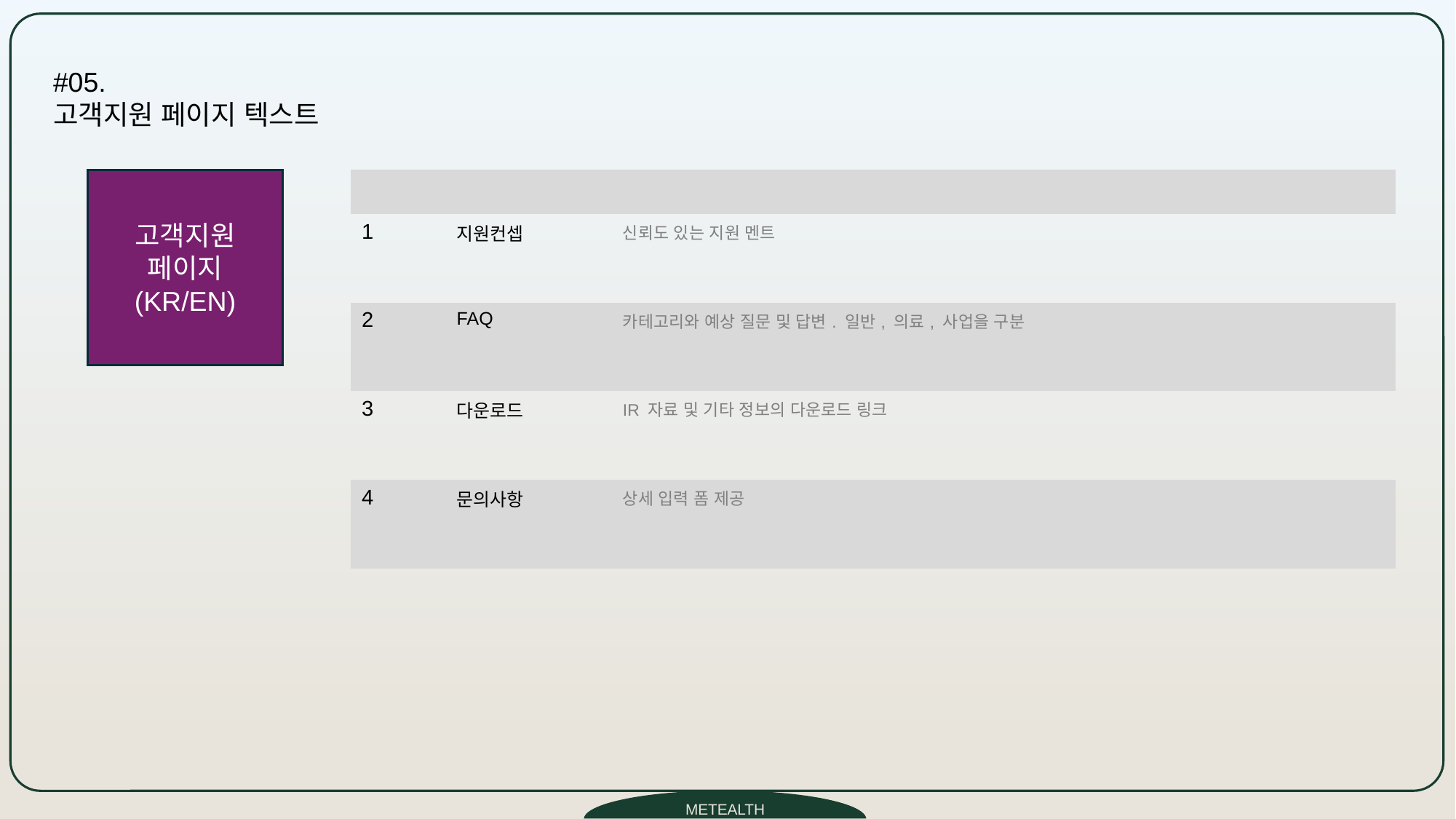

#05.
고객지원 페이지 텍스트

고객지원
페이지
(KR/EN)
|  |  |  |
| --- | --- | --- |
| 1 | 지원컨셉 | 신뢰도 있는 지원 멘트 |
|  |  |  |
| 2 | FAQ | 카테고리와 예상 질문 및 답변. 일반, 의료, 사업을 구분 |
|  |  |  |
| 3 | 다운로드 | IR 자료 및 기타 정보의 다운로드 링크 |
|  |  |  |
| 4 | 문의사항 | 상세 입력 폼 제공 |
|  |  |  |
METEALTH